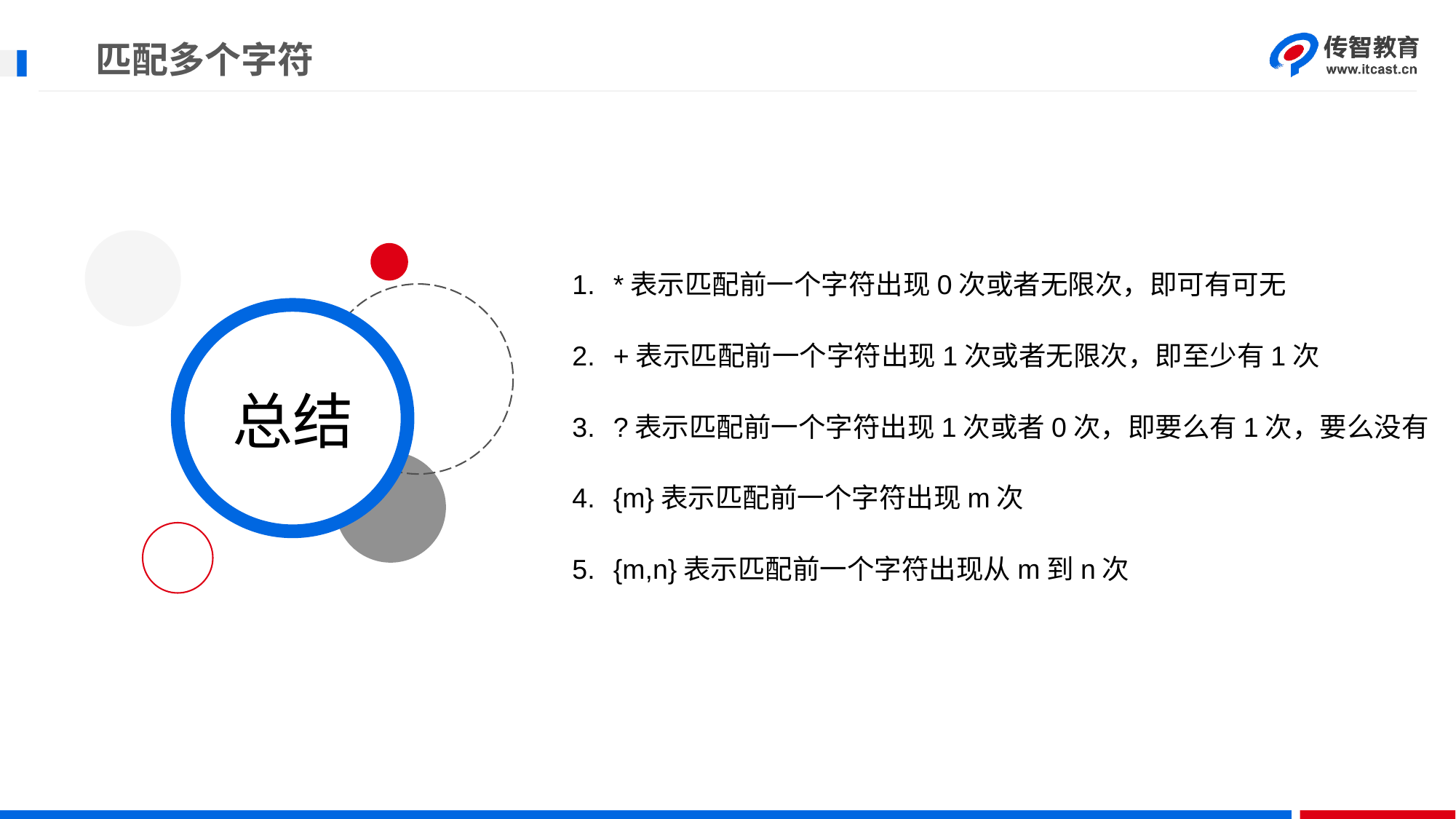

# 匹配多个字符
*表示匹配前一个字符出现0次或者无限次，即可有可无
+表示匹配前一个字符出现1次或者无限次，即至少有1次
?表示匹配前一个字符出现1次或者0次，即要么有1次，要么没有
{m}表示匹配前一个字符出现m次
{m,n}表示匹配前一个字符出现从m到n次